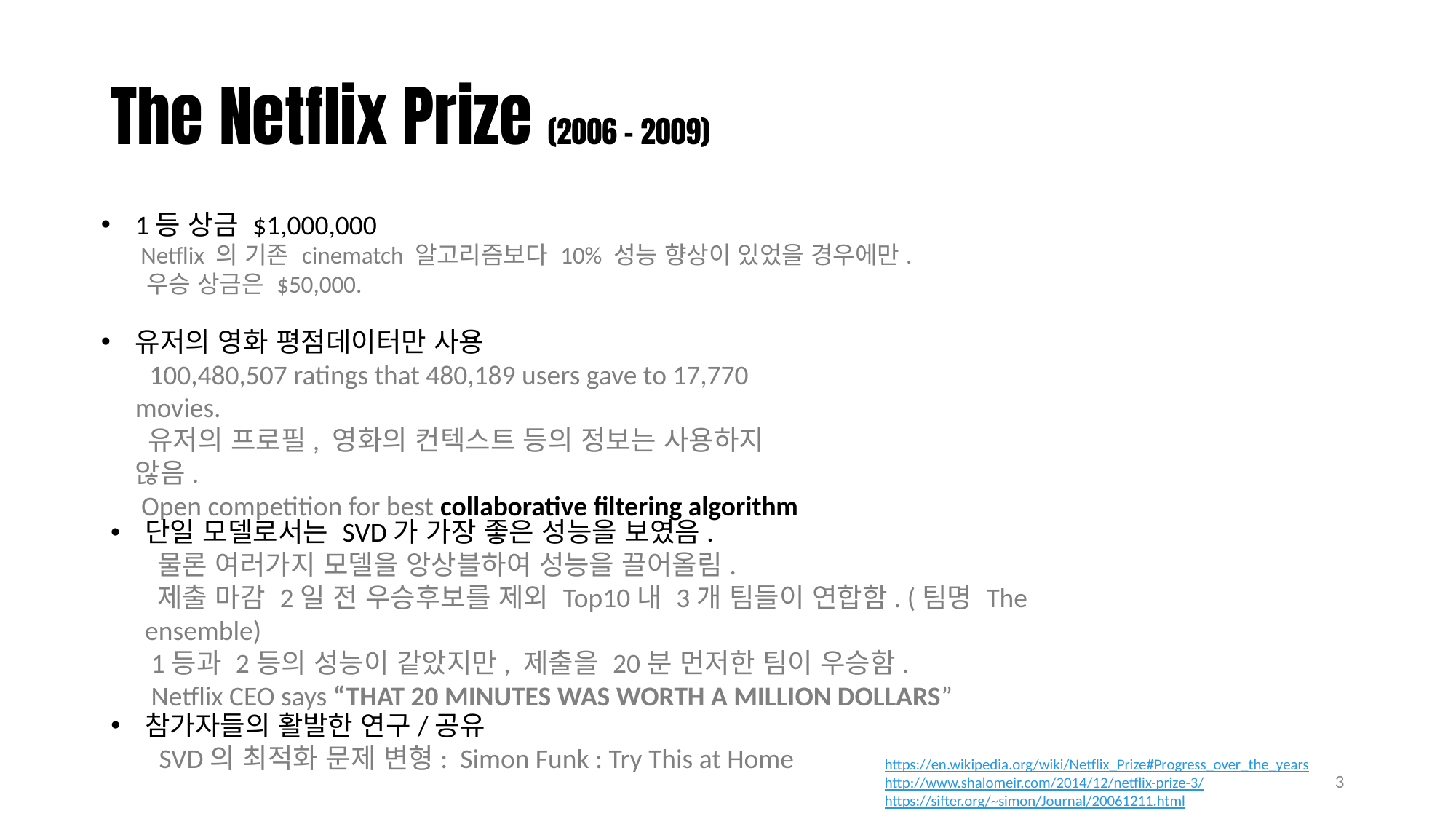

# The Netflix Prize (2006 – 2009)
1등 상금 $1,000,000
 Netflix 의 기존 cinematch 알고리즘보다 10% 성능 향상이 있었을 경우에만.
 우승 상금은 $50,000.
유저의 영화 평점데이터만 사용
 100,480,507 ratings that 480,189 users gave to 17,770 movies. 
 유저의 프로필, 영화의 컨텍스트 등의 정보는 사용하지 않음.
 Open competition for best collaborative filtering algorithm
단일 모델로서는 SVD가 가장 좋은 성능을 보였음.
 물론 여러가지 모델을 앙상블하여 성능을 끌어올림.
 제출 마감 2일 전 우승후보를 제외 Top10내 3개 팀들이 연합함. (팀명 The ensemble)
 1등과 2등의 성능이 같았지만, 제출을 20분 먼저한 팀이 우승함.
 Netflix CEO says “THAT 20 MINUTES WAS WORTH A MILLION DOLLARS”

참가자들의 활발한 연구/공유
 SVD의 최적화 문제 변형:  Simon Funk : Try This at Home
https://en.wikipedia.org/wiki/Netflix_Prize#Progress_over_the_years
http://www.shalomeir.com/2014/12/netflix-prize-3/
https://sifter.org/~simon/Journal/20061211.html
3